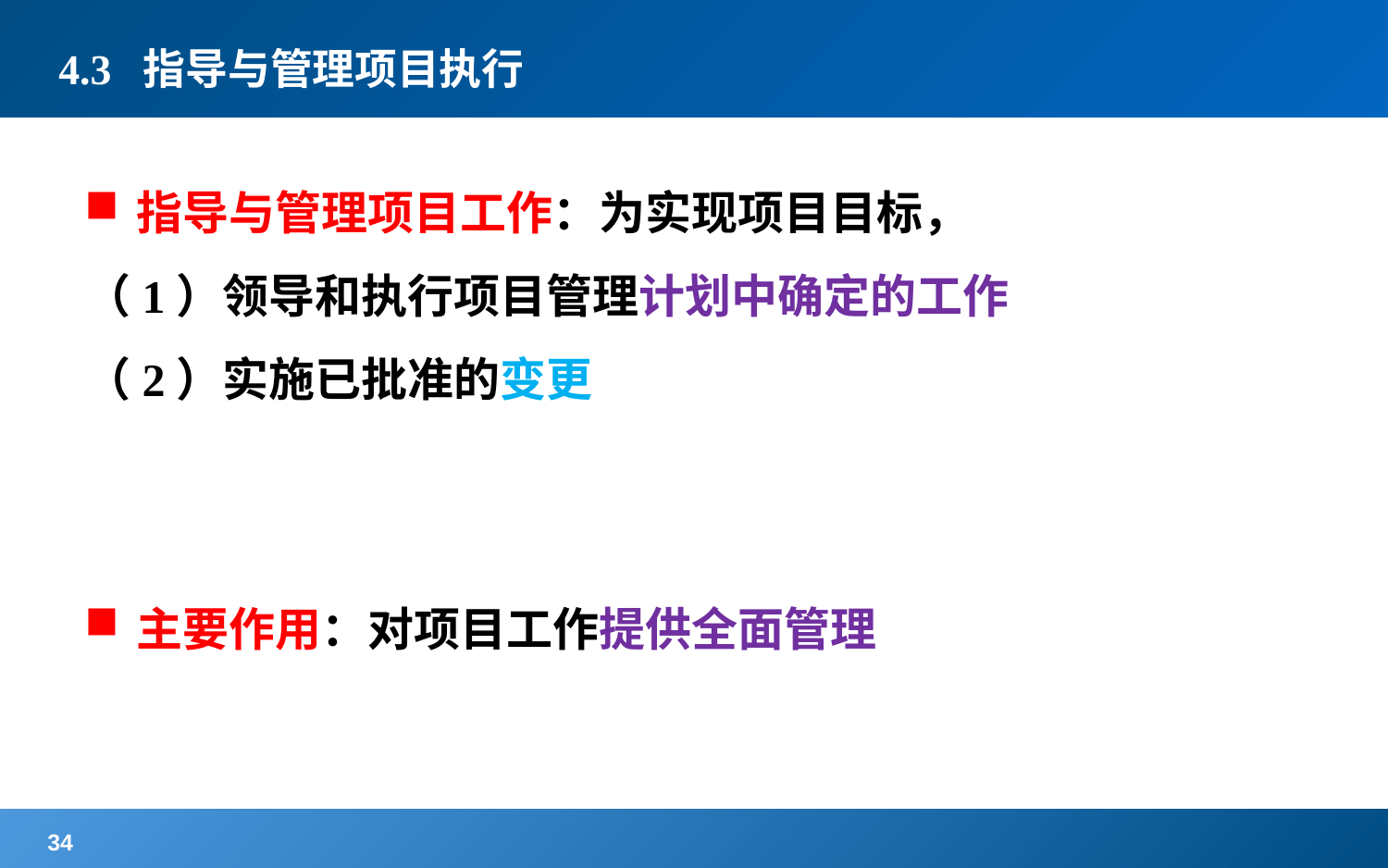

# 4.3  指导与管理项目执行
指导与管理项目工作：为实现项目目标，
（1）领导和执行项目管理计划中确定的工作
（2）实施已批准的变更

主要作用：对项目工作提供全面管理